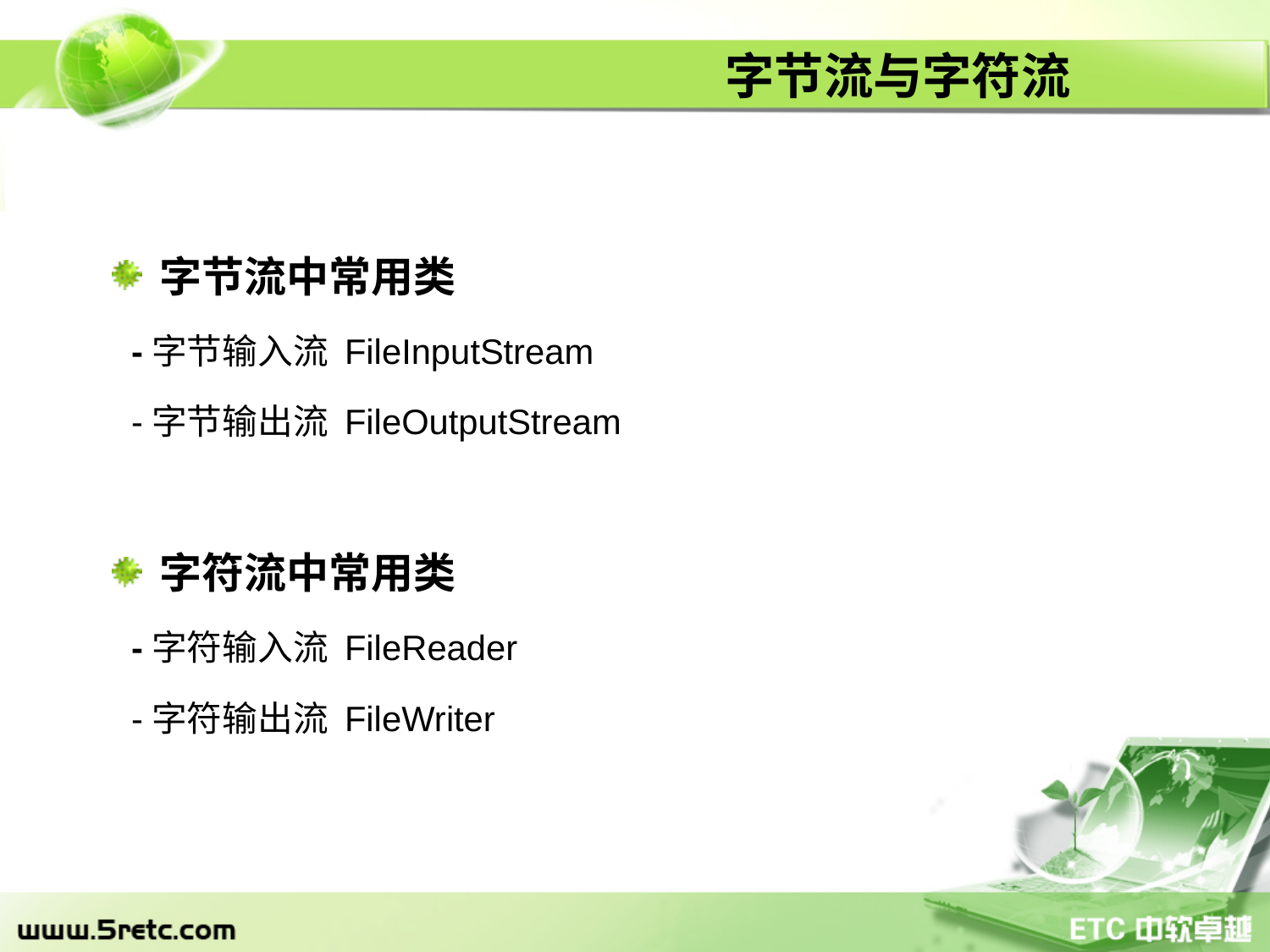

# 字节流与字符流
字节流中常用类
  -字节输入流 FileInputStream
  -字节输出流 FileOutputStream

字符流中常用类
  -字符输入流 FileReader
  -字符输出流 FileWriter